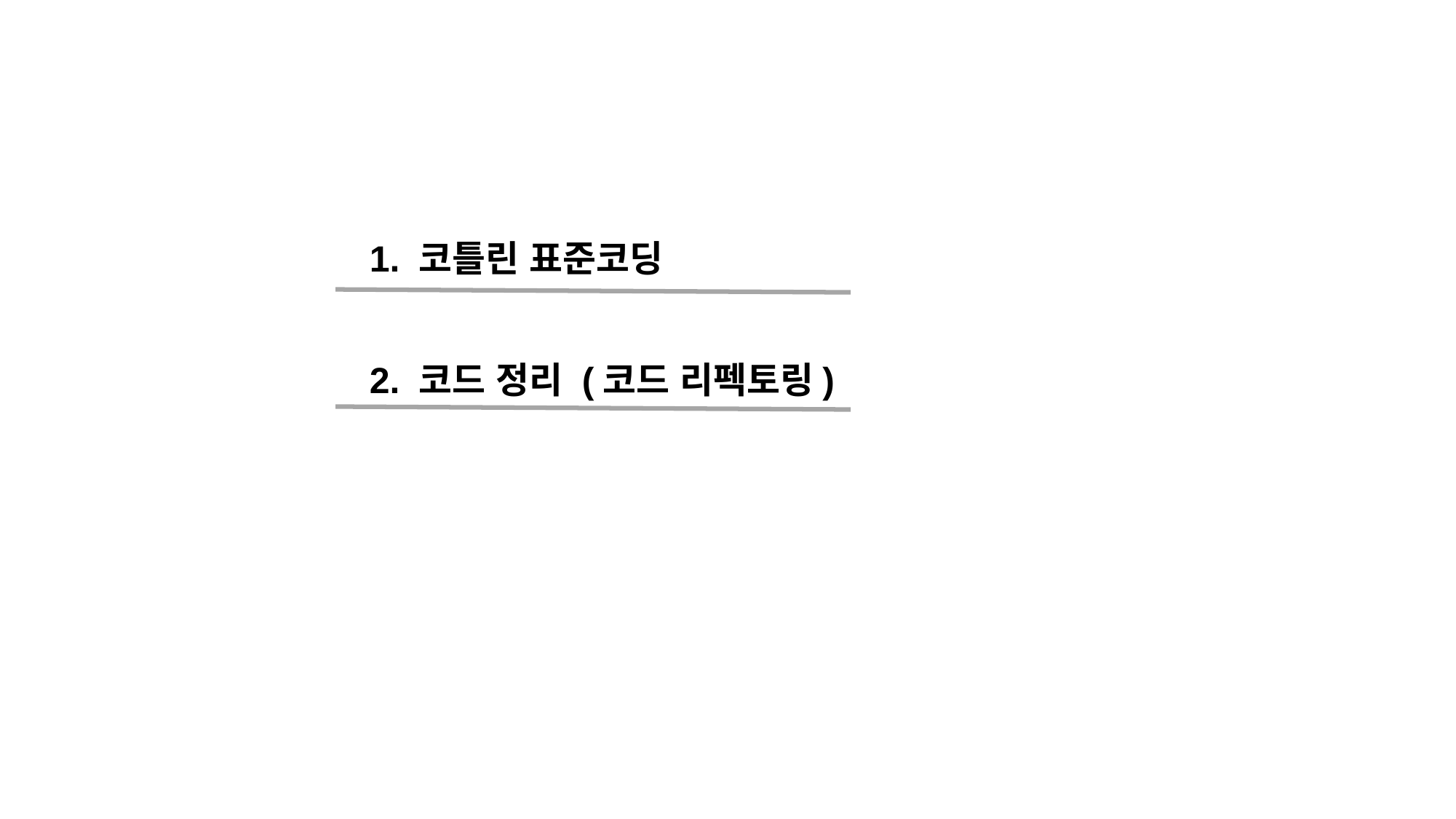

1. 코틀린 표준코딩
2. 코드 정리 (코드 리펙토링)